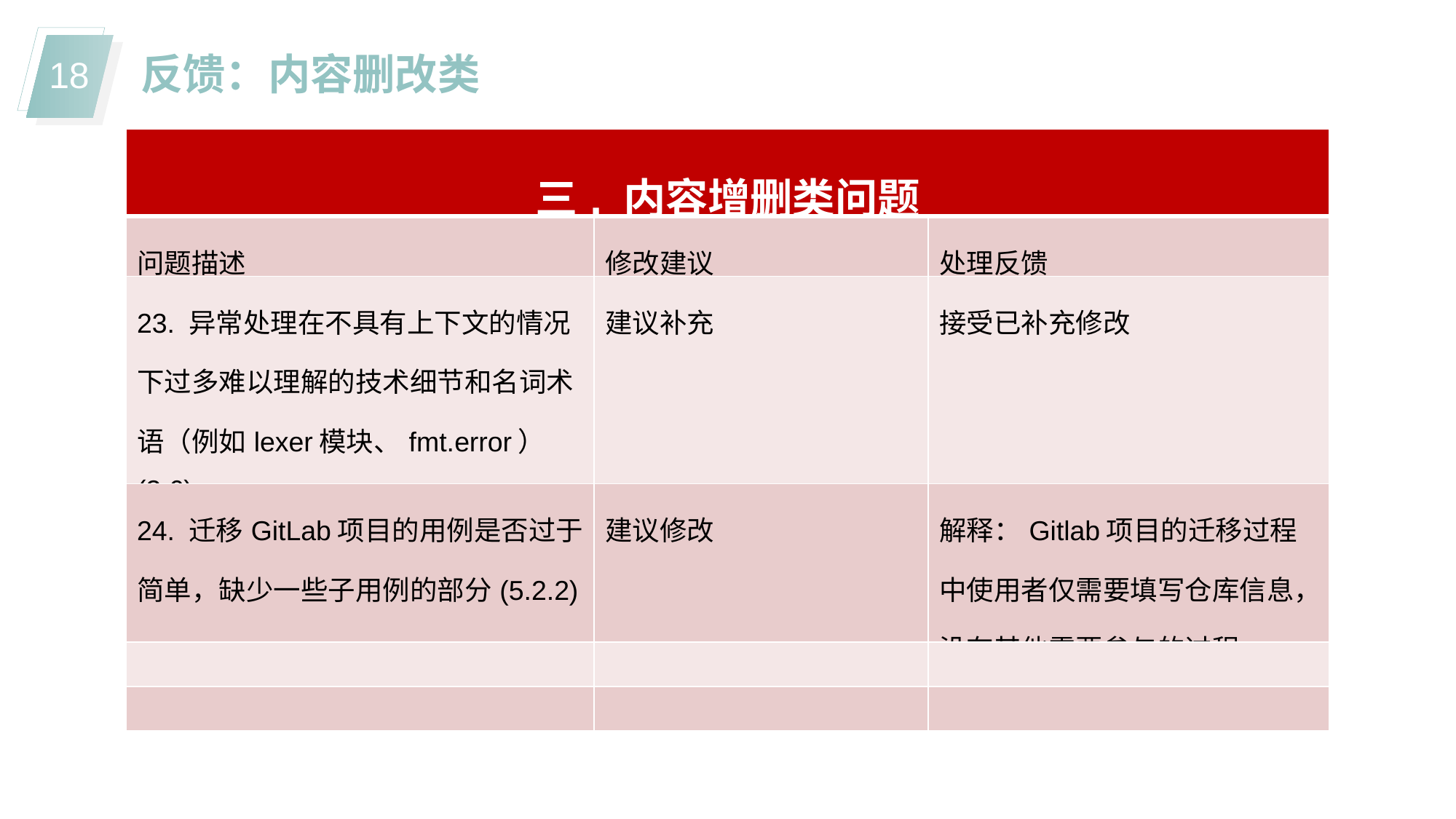

反馈：内容删改类
| 三. 内容增删类问题 |  |  |
| --- | --- | --- |
| 问题描述 | 修改建议 | 处理反馈 |
| 23. 异常处理在不具有上下文的情况下过多难以理解的技术细节和名词术语（例如lexer模块、fmt.error）(3.6) | 建议补充 | 接受已补充修改 |
| 24. 迁移GitLab项目的用例是否过于简单，缺少一些子用例的部分(5.2.2) | 建议修改 | 解释：Gitlab项目的迁移过程中使用者仅需要填写仓库信息，没有其他需要参与的过程 |
|  |  |  |
|  |  |  |